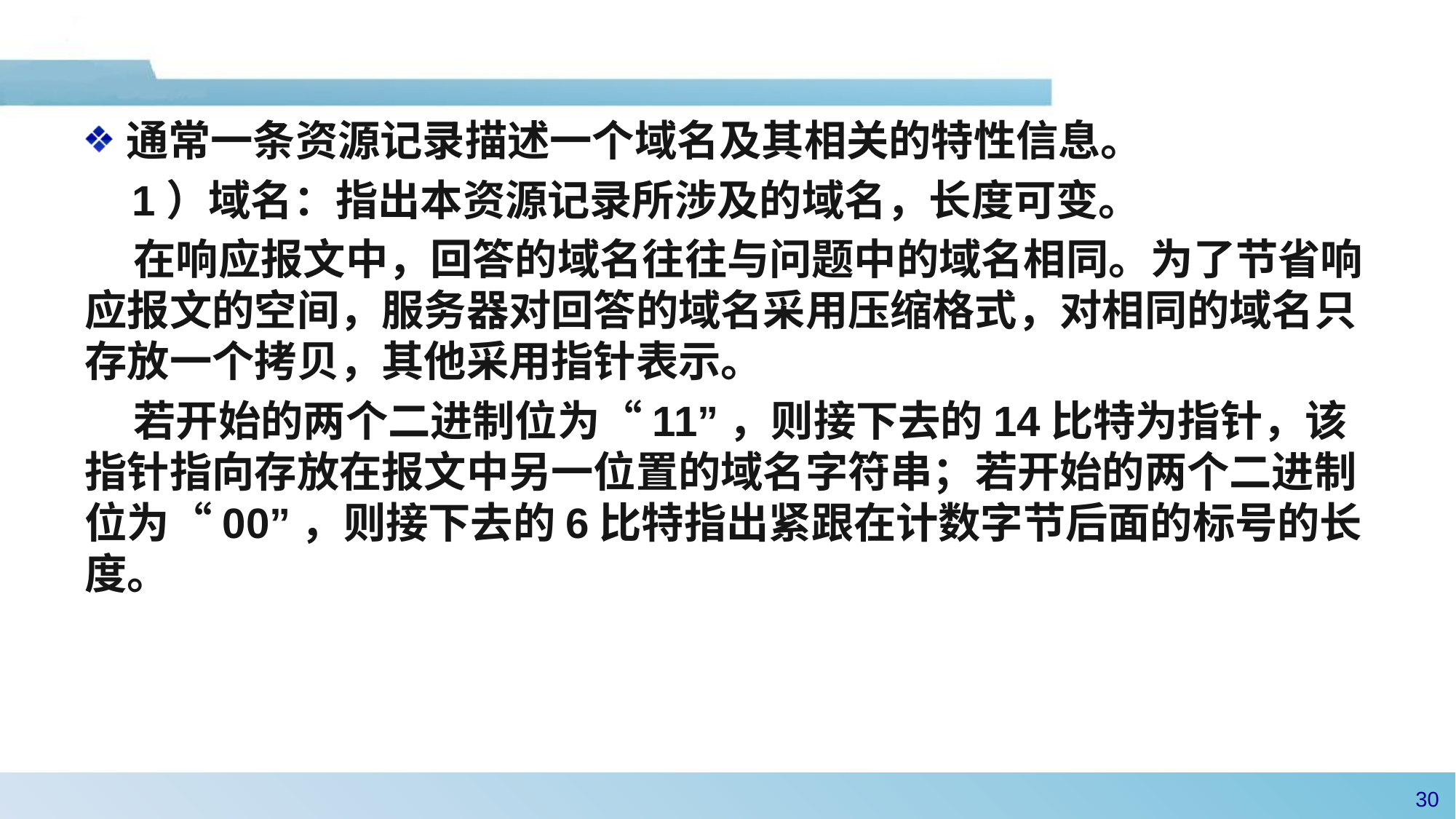

通常一条资源记录描述一个域名及其相关的特性信息。
    1）域名：指出本资源记录所涉及的域名，长度可变。
    在响应报文中，回答的域名往往与问题中的域名相同。为了节省响应报文的空间，服务器对回答的域名采用压缩格式，对相同的域名只存放一个拷贝，其他采用指针表示。
    若开始的两个二进制位为“11”，则接下去的14比特为指针，该指针指向存放在报文中另一位置的域名字符串；若开始的两个二进制位为“00”，则接下去的6比特指出紧跟在计数字节后面的标号的长度。
30